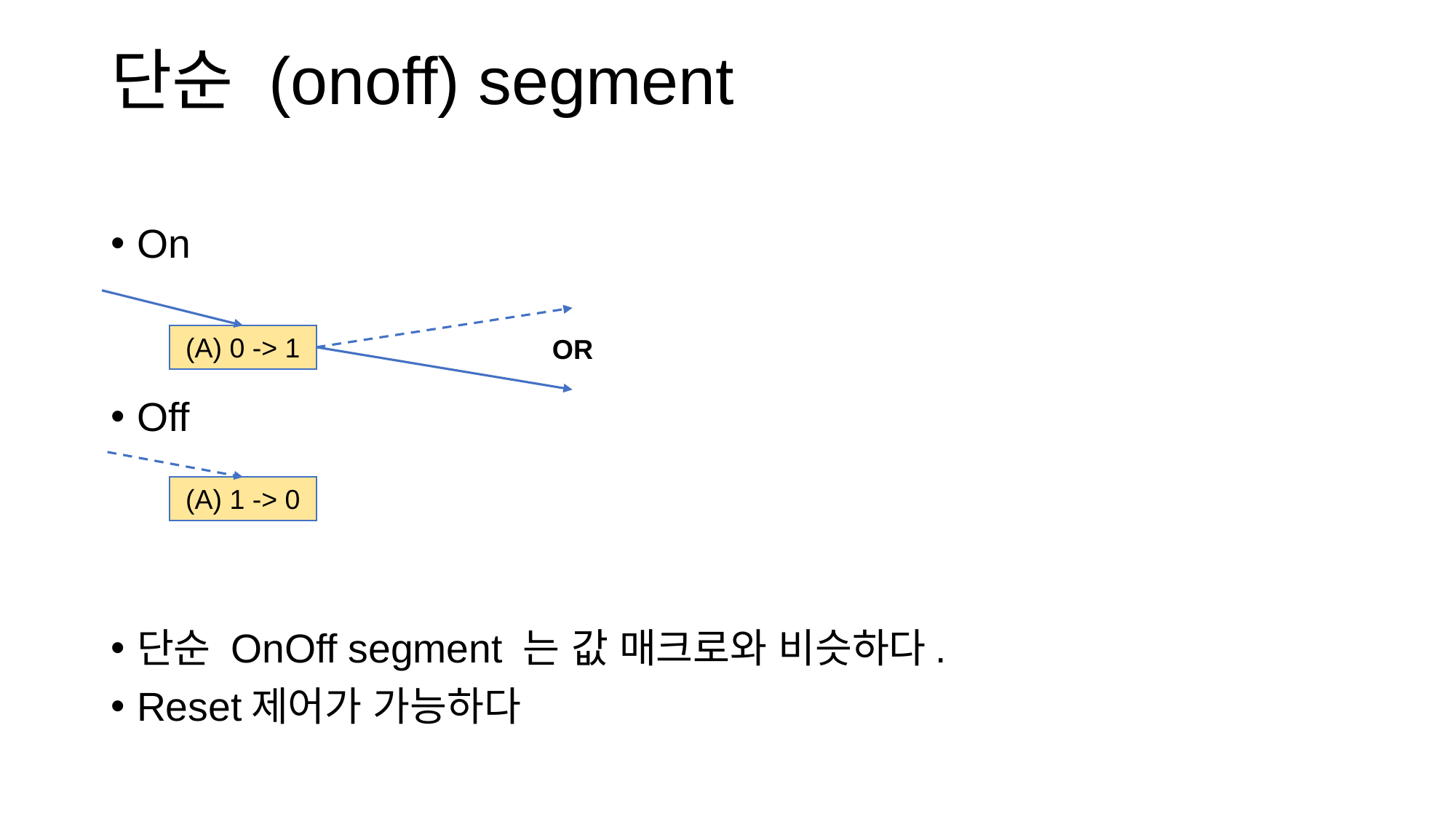

# 단순 (onoff) segment
On

Off

단순 OnOff segment 는 값 매크로와 비슷하다.
Reset제어가 가능하다

(A) 0 -> 1
OR
(A) 1 -> 0